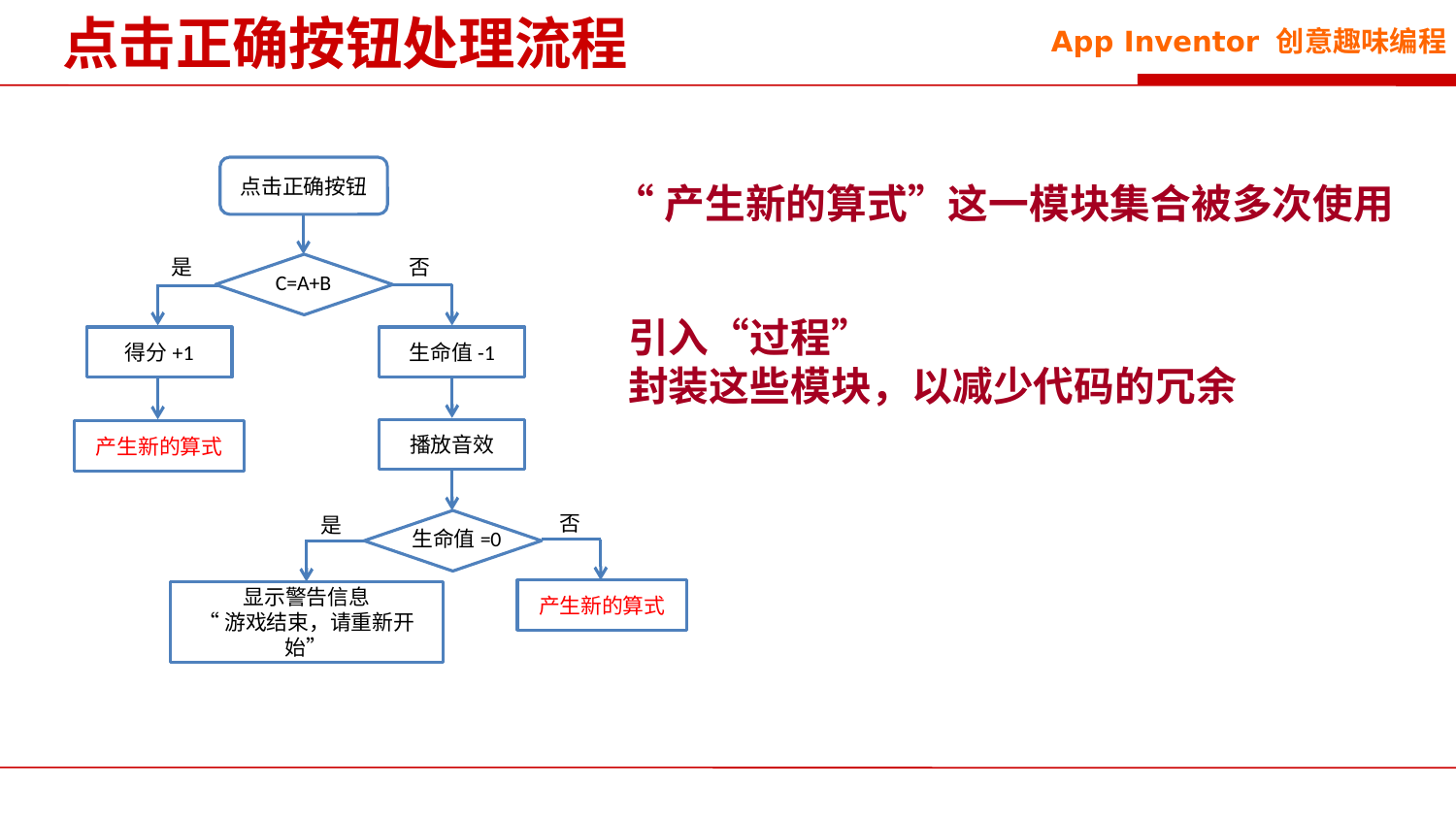

点击正确按钮处理流程
点击正确按钮
是
否

C=A+B
得分+1
生命值-1
播放音效
产生新的算式
否
是

生命值=0
产生新的算式
显示警告信息
“游戏结束，请重新开始”
“产生新的算式”这一模块集合被多次使用
引入“过程”
封装这些模块，以减少代码的冗余